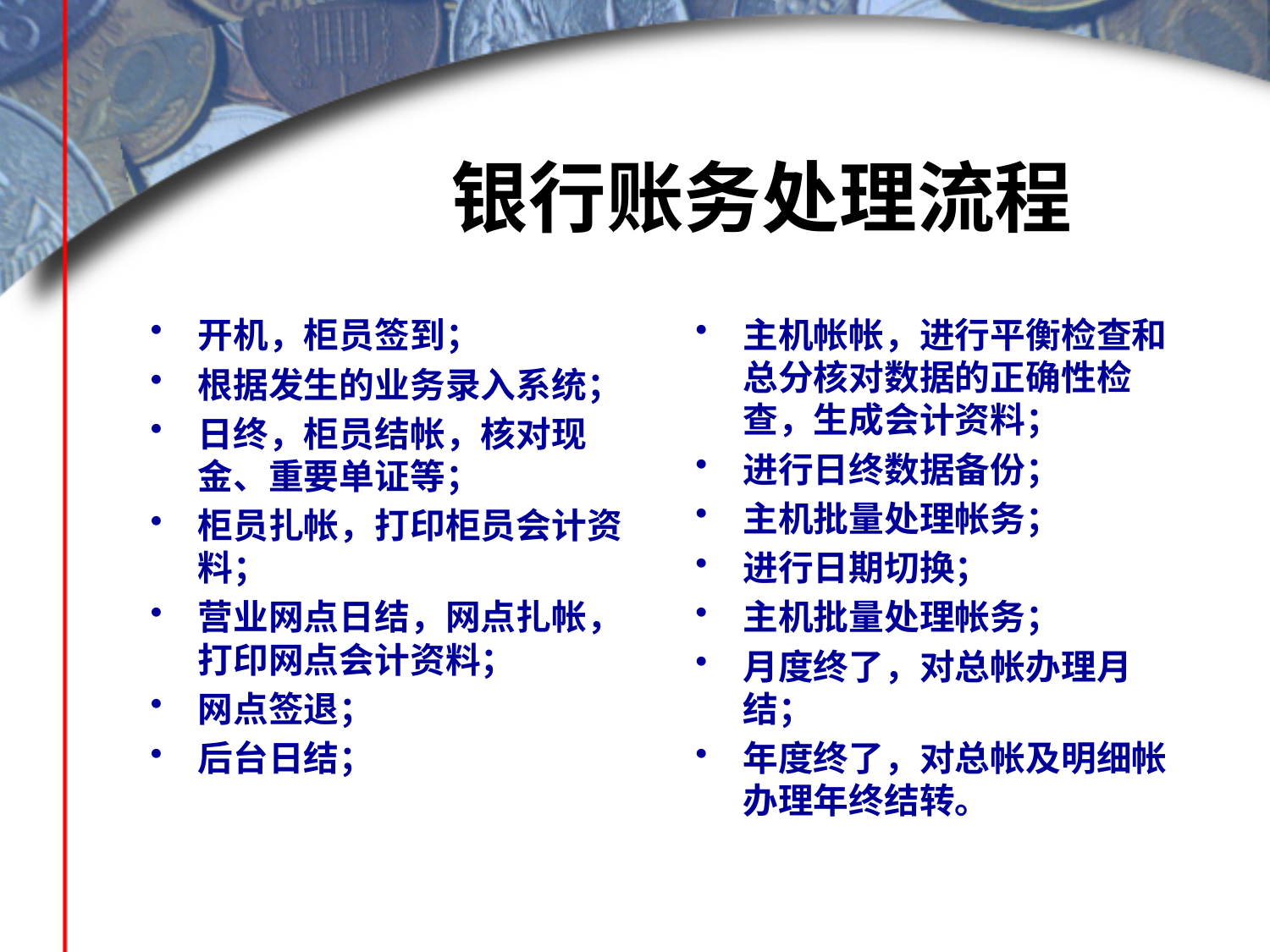

# 银行账务处理流程
开机，柜员签到；
根据发生的业务录入系统；
日终，柜员结帐，核对现金、重要单证等；
柜员扎帐，打印柜员会计资料；
营业网点日结，网点扎帐，打印网点会计资料；
网点签退；
后台日结；

主机帐帐，进行平衡检查和总分核对数据的正确性检查，生成会计资料；
进行日终数据备份；
主机批量处理帐务；
进行日期切换；
主机批量处理帐务；
月度终了，对总帐办理月结；
年度终了，对总帐及明细帐办理年终结转。